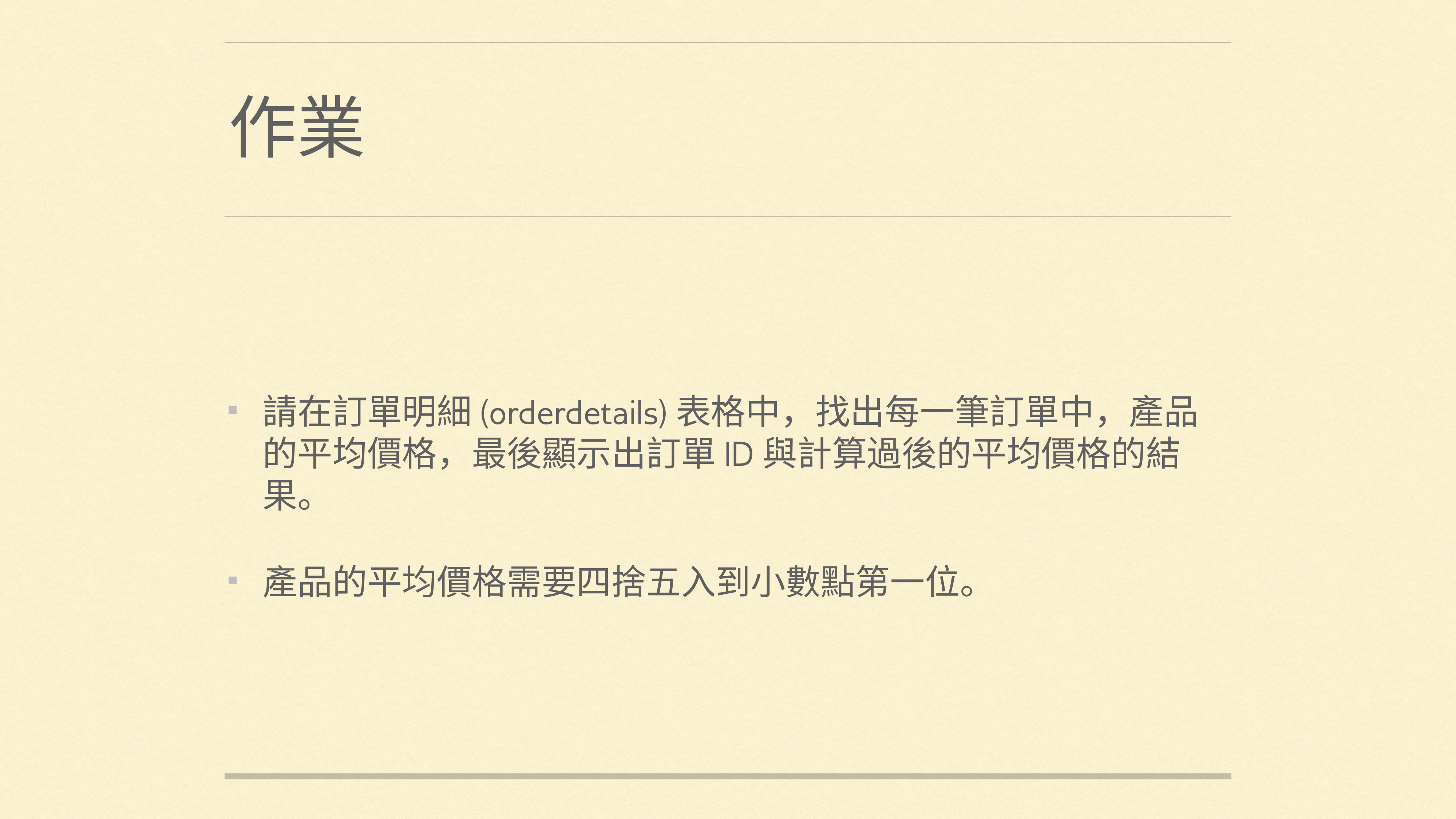

# 作業
請在訂單明細(orderdetails)表格中，找出每一筆訂單中，產品的平均價格，最後顯示出訂單ID與計算過後的平均價格的結果。
產品的平均價格需要四捨五入到小數點第一位。